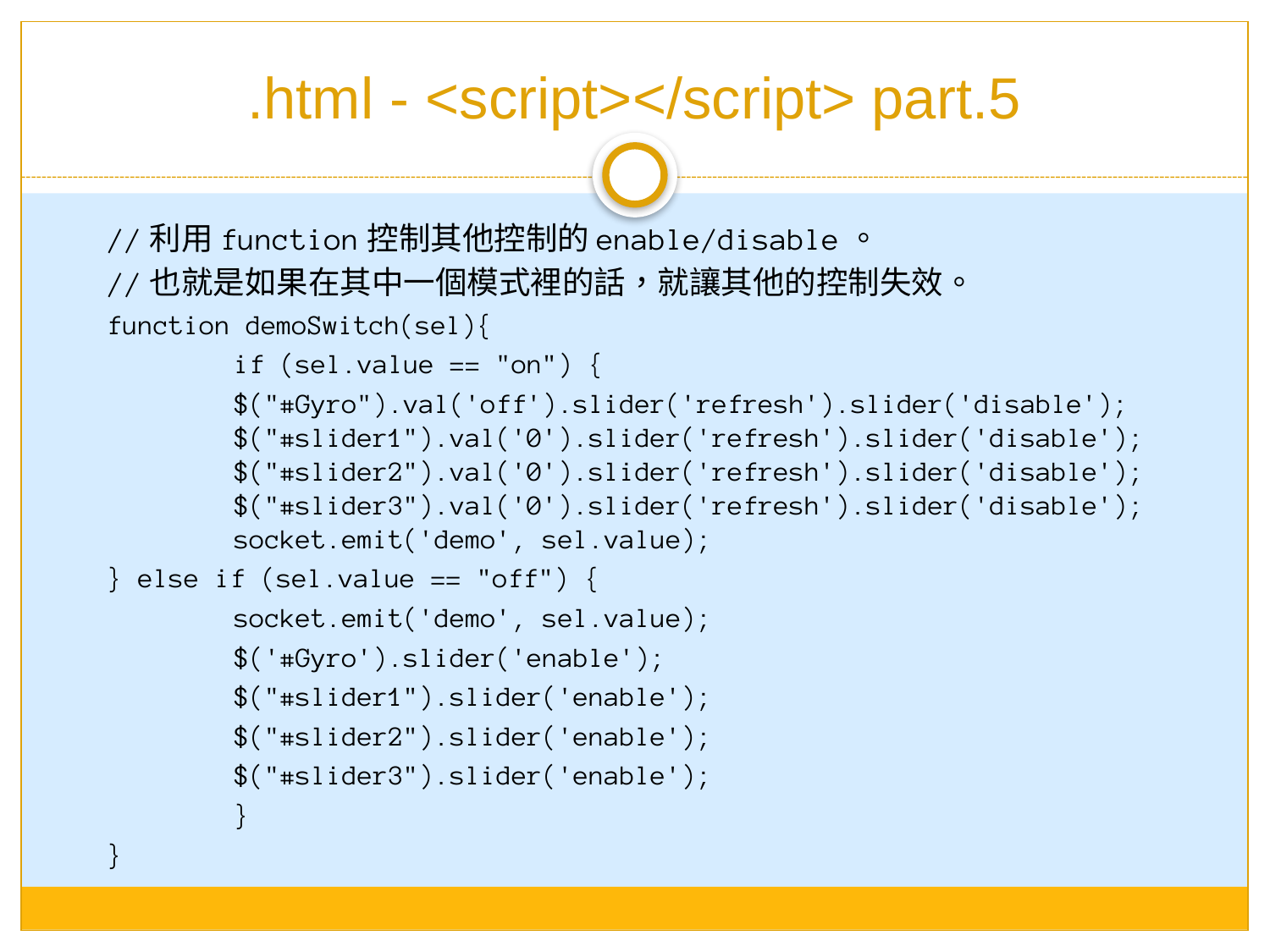

# .html - <script></script> part.5
//利用function控制其他控制的enable/disable。
//也就是如果在其中一個模式裡的話，就讓其他的控制失效。
function demoSwitch(sel){
	if (sel.value == "on") {
	$("#Gyro").val('off').slider('refresh').slider('disable');            	$("#slider1").val('0').slider('refresh').slider('disable');            	$("#slider2").val('0').slider('refresh').slider('disable');            	$("#slider3").val('0').slider('refresh').slider('disable');            	socket.emit('demo', sel.value);
} else if (sel.value == "off") {
	socket.emit('demo', sel.value);
	$('#Gyro').slider('enable');
	$("#slider1").slider('enable');
	$("#slider2").slider('enable');
	$("#slider3").slider('enable');
	}
}